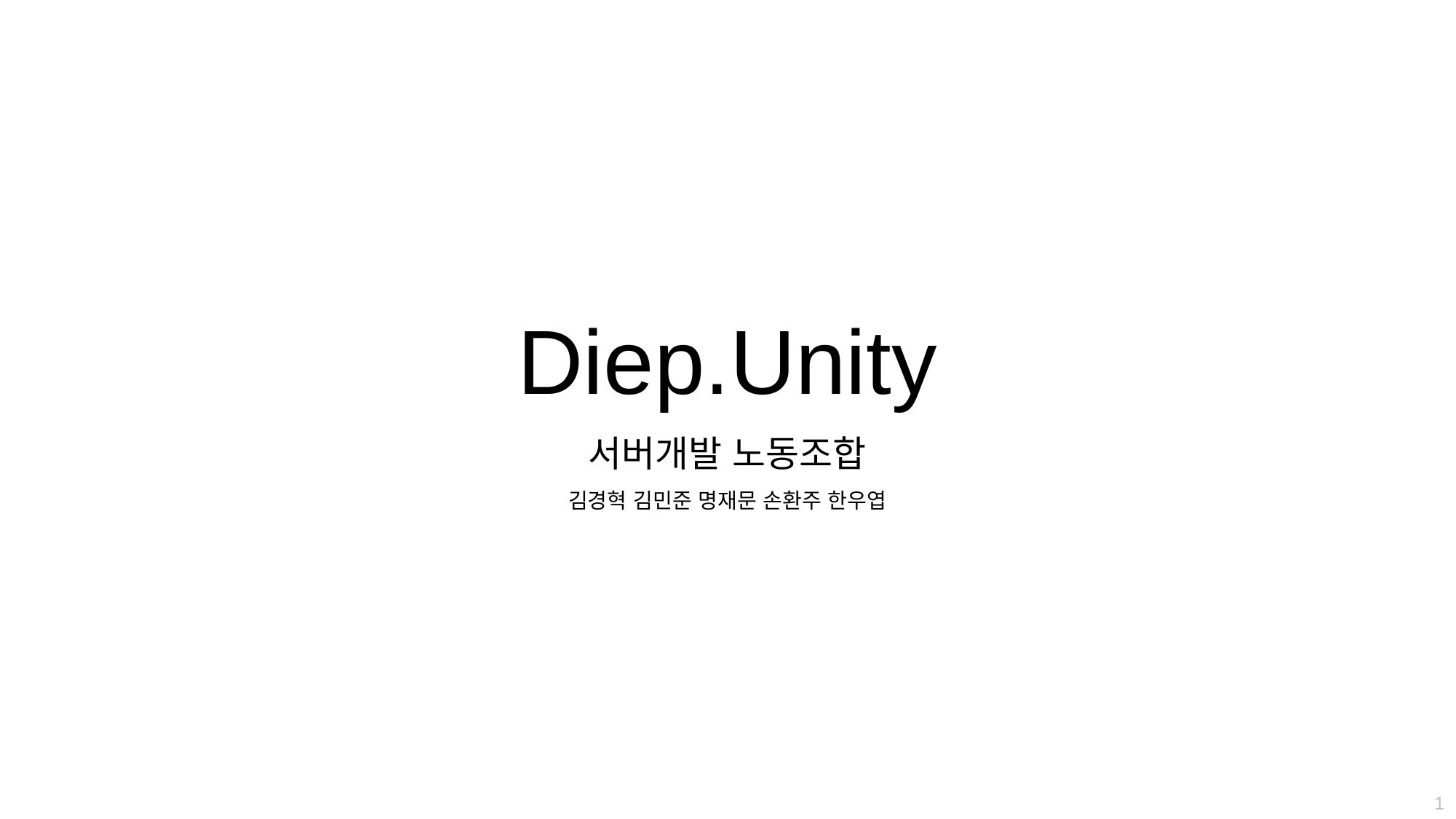

# Diep.Unity
서버개발 노동조합
김경혁 김민준 명재문 손환주 한우엽
1